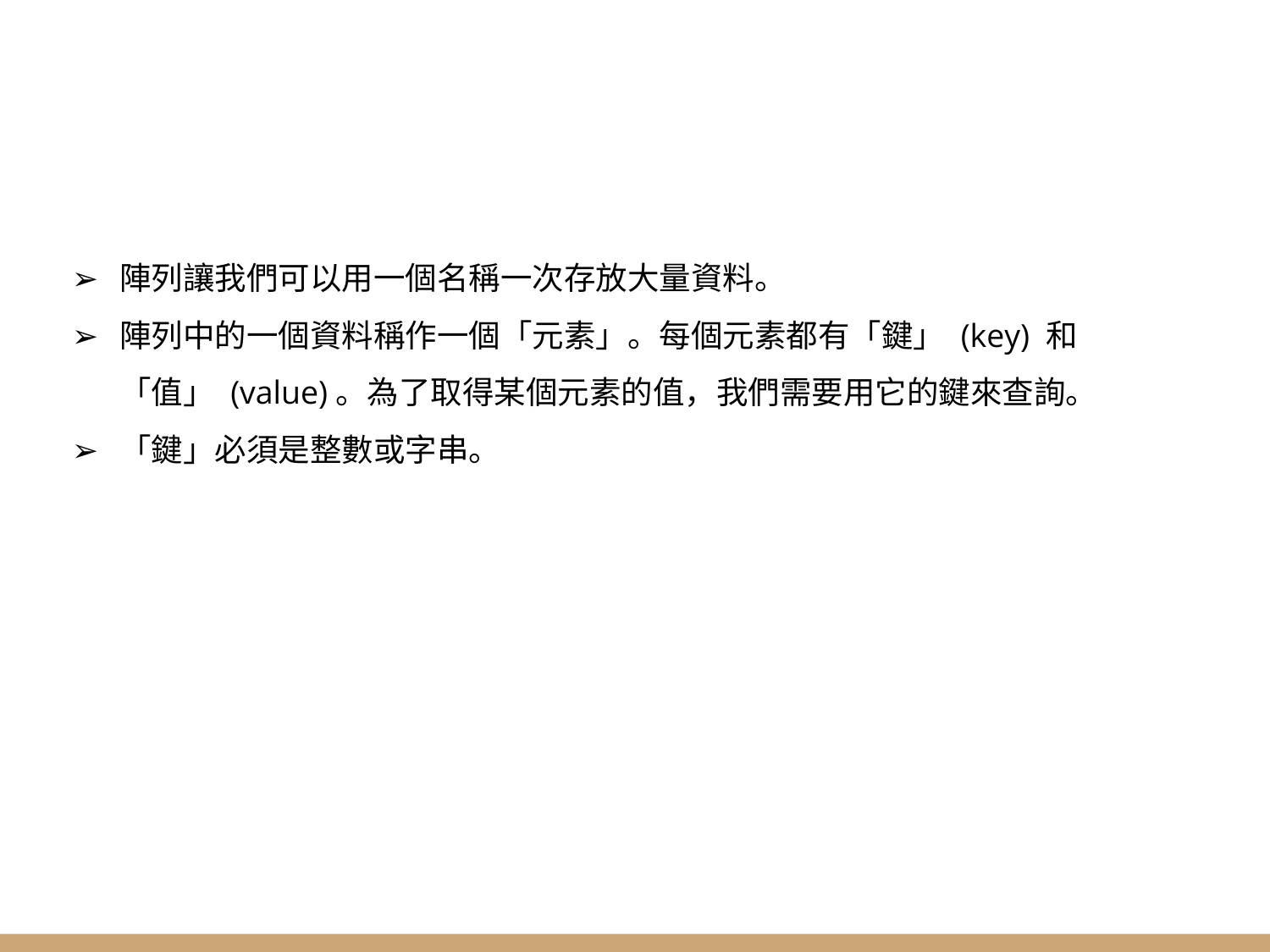

陣列讓我們可以用一個名稱一次存放大量資料。
陣列中的一個資料稱作一個「元素」。每個元素都有「鍵」 (key) 和「值」 (value)。為了取得某個元素的值，我們需要用它的鍵來查詢。
「鍵」必須是整數或字串。